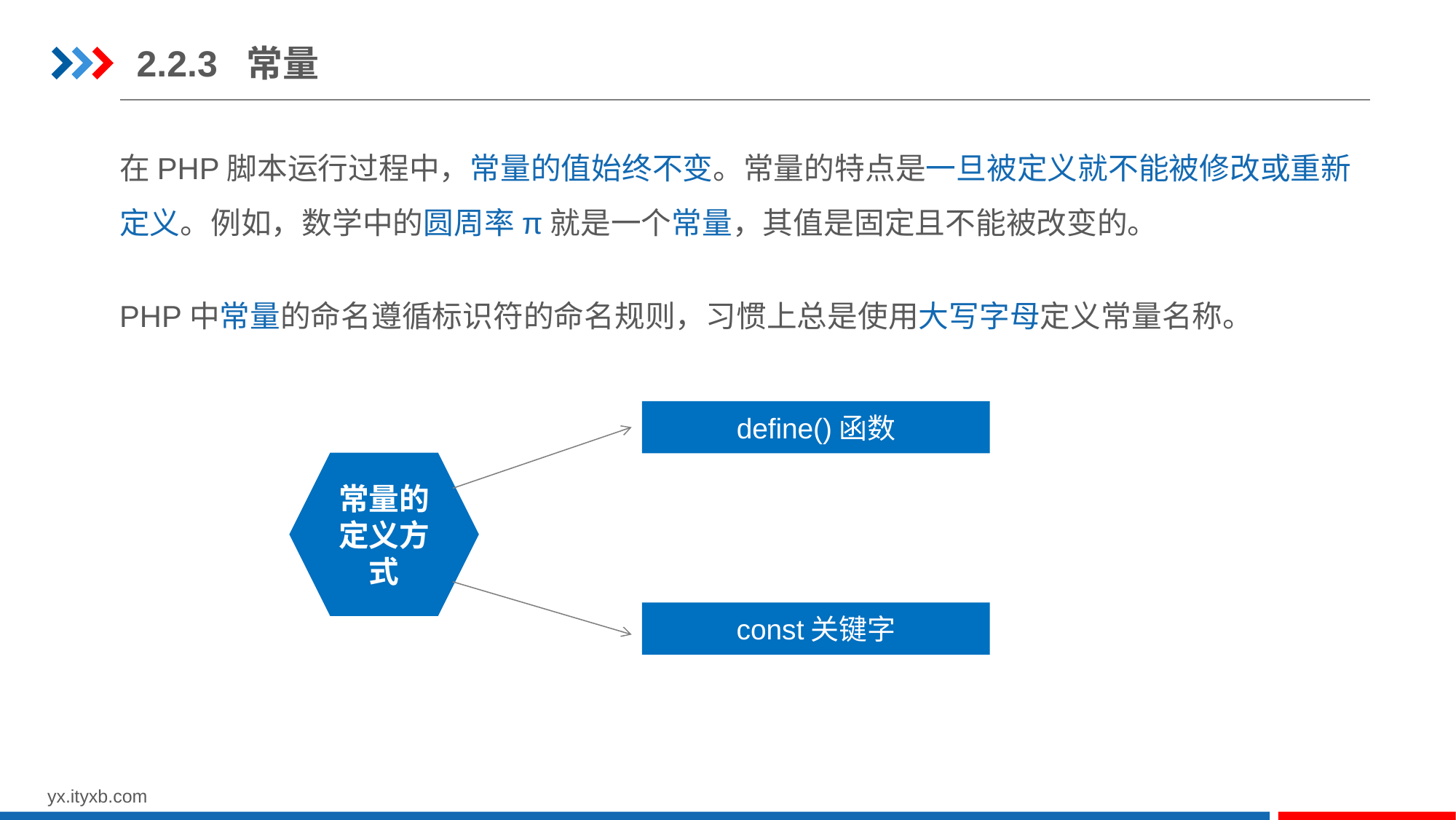

2.2.3  常量
在PHP脚本运行过程中，常量的值始终不变。常量的特点是一旦被定义就不能被修改或重新定义。例如，数学中的圆周率π就是一个常量，其值是固定且不能被改变的。

PHP中常量的命名遵循标识符的命名规则，习惯上总是使用大写字母定义常量名称。

define()函数
常量的定义方式
const关键字